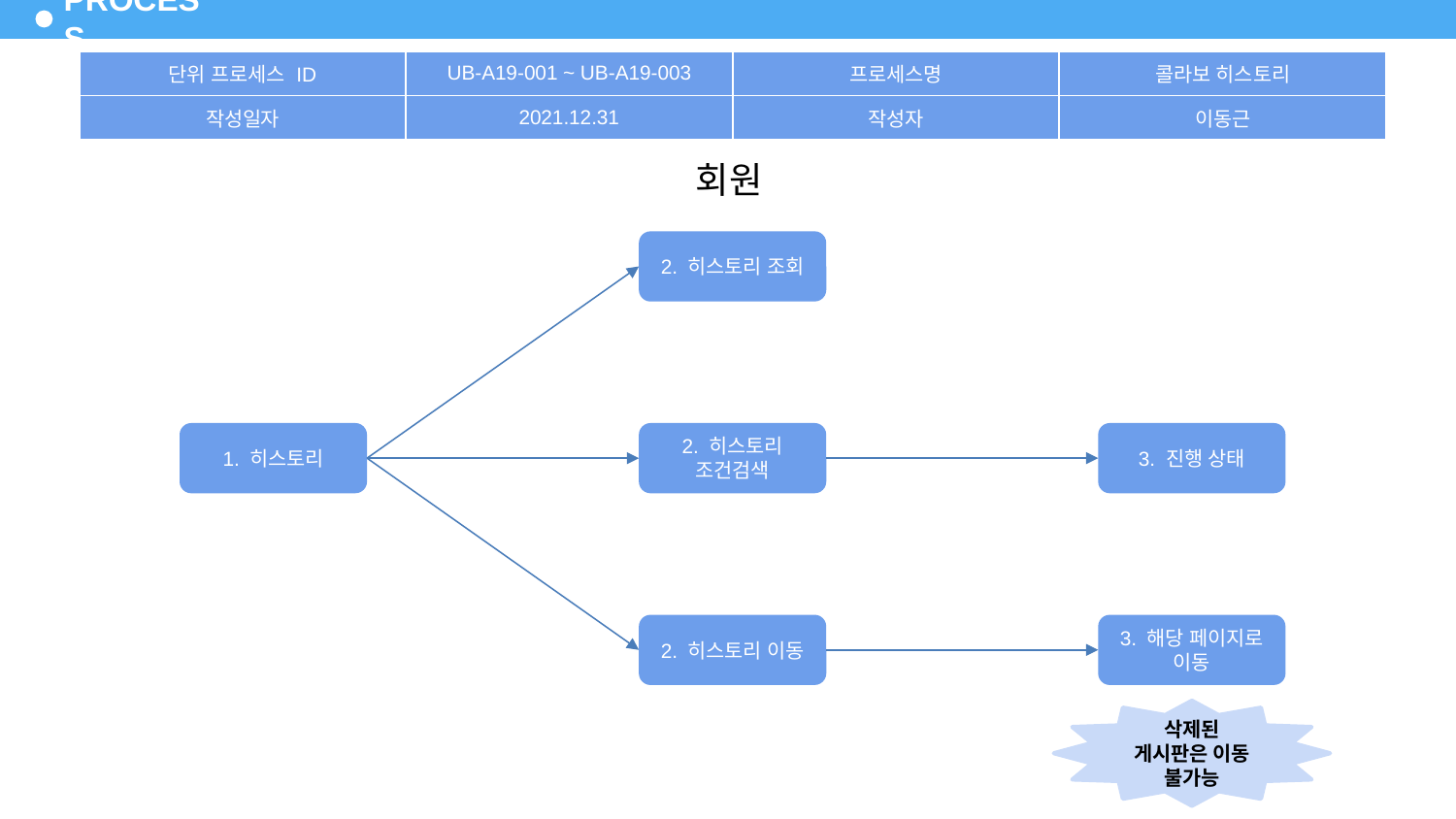

# PROCESS
| 단위 프로세스 ID | UB-A19-001 ~ UB-A19-003 | 프로세스명 | 콜라보 히스토리 |
| --- | --- | --- | --- |
| 작성일자 | 2021.12.31 | 작성자 | 이동근 |
회원
2. 히스토리 조회
1. 히스토리
3. 진행 상태
2. 히스토리 조건검색
3. 해당 페이지로 이동
2. 히스토리 이동
삭제된 게시판은 이동 불가능